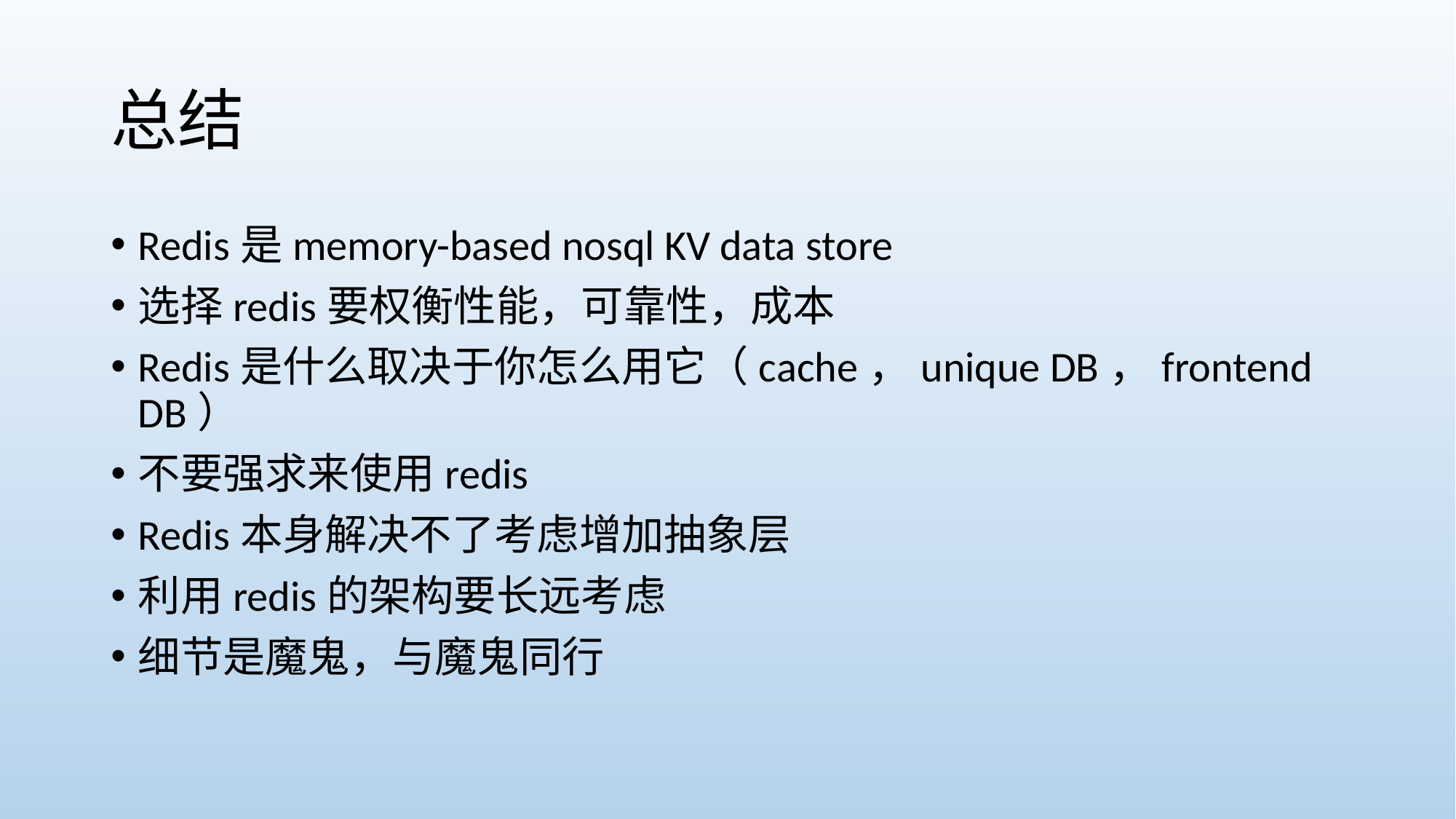

# 总结
Redis是memory-based nosql KV data store
选择redis要权衡性能，可靠性，成本
Redis是什么取决于你怎么用它（cache，unique DB，frontend DB）
不要强求来使用redis
Redis本身解决不了考虑增加抽象层
利用redis的架构要长远考虑
细节是魔鬼，与魔鬼同行